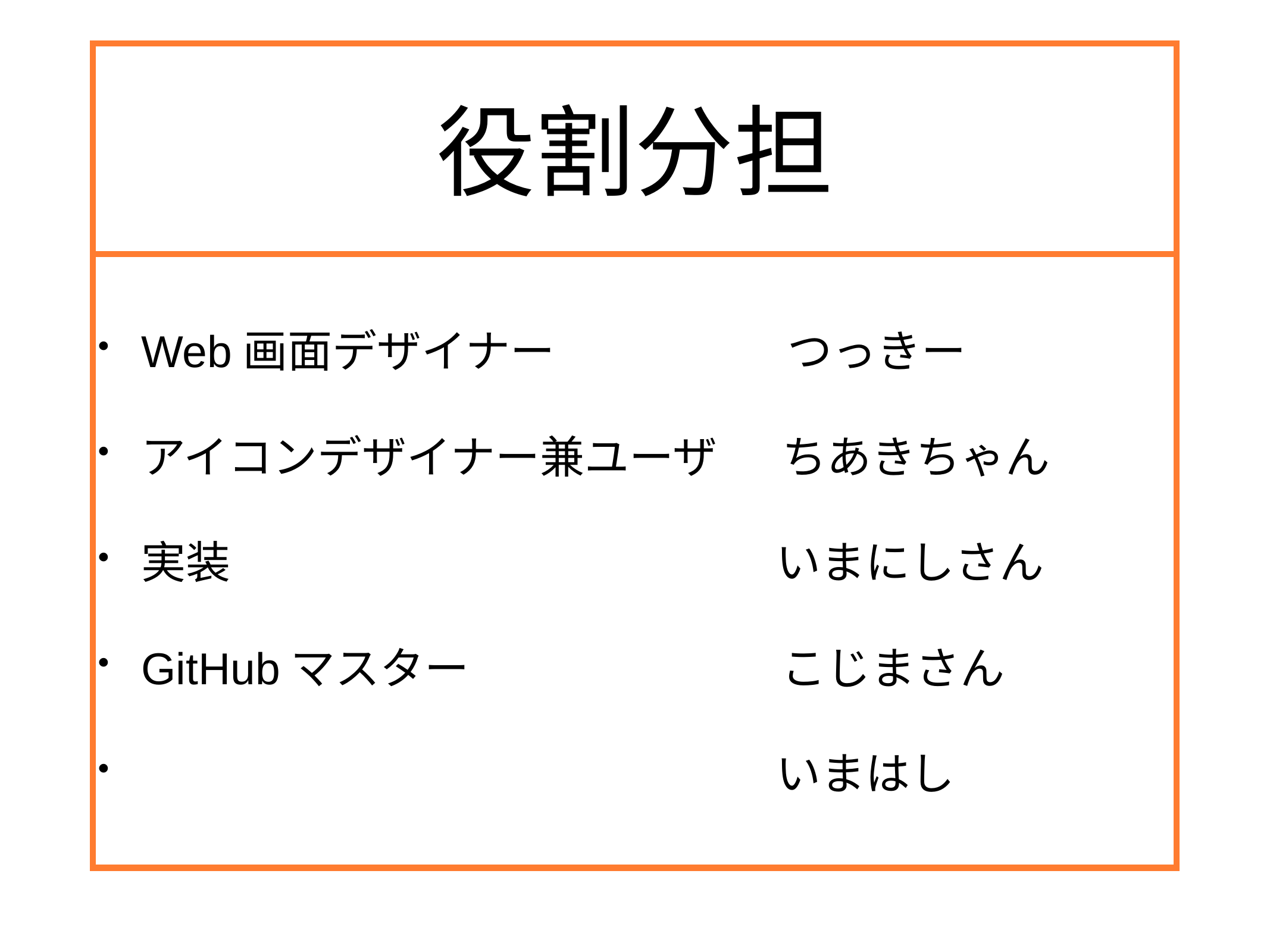

# 役割分担
Web画面デザイナー　　　　　 つっきー
アイコンデザイナー兼ユーザ　  ちあきちゃん
実装　　　　　　　　　　　　 いまにしさん
GitHubマスター　　　　　　　こじまさん
　　　　　　　　　　　　　　 いまはし